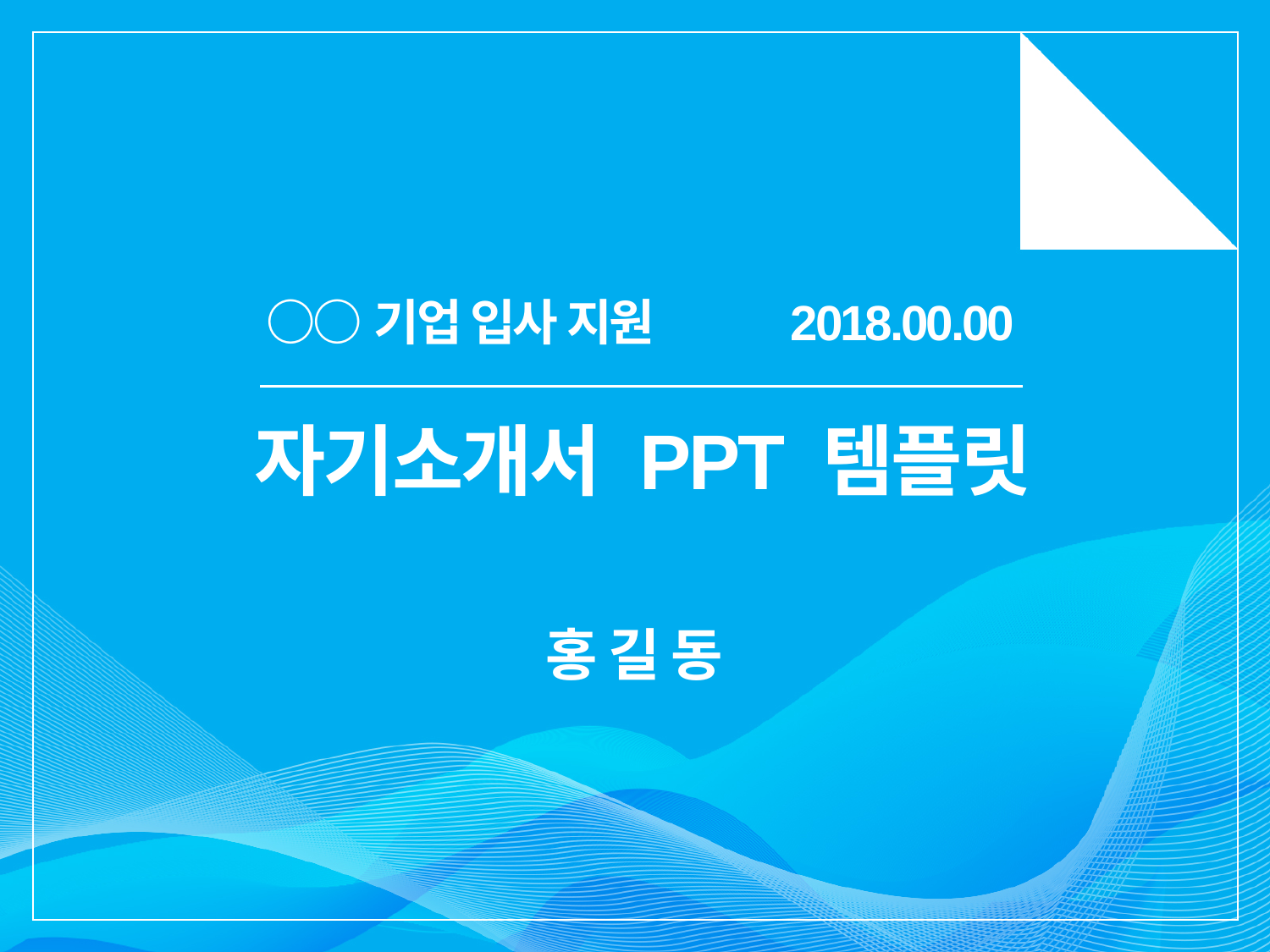

○○기업 입사 지원
2018.00.00
자기소개서 PPT 템플릿
홍 길 동